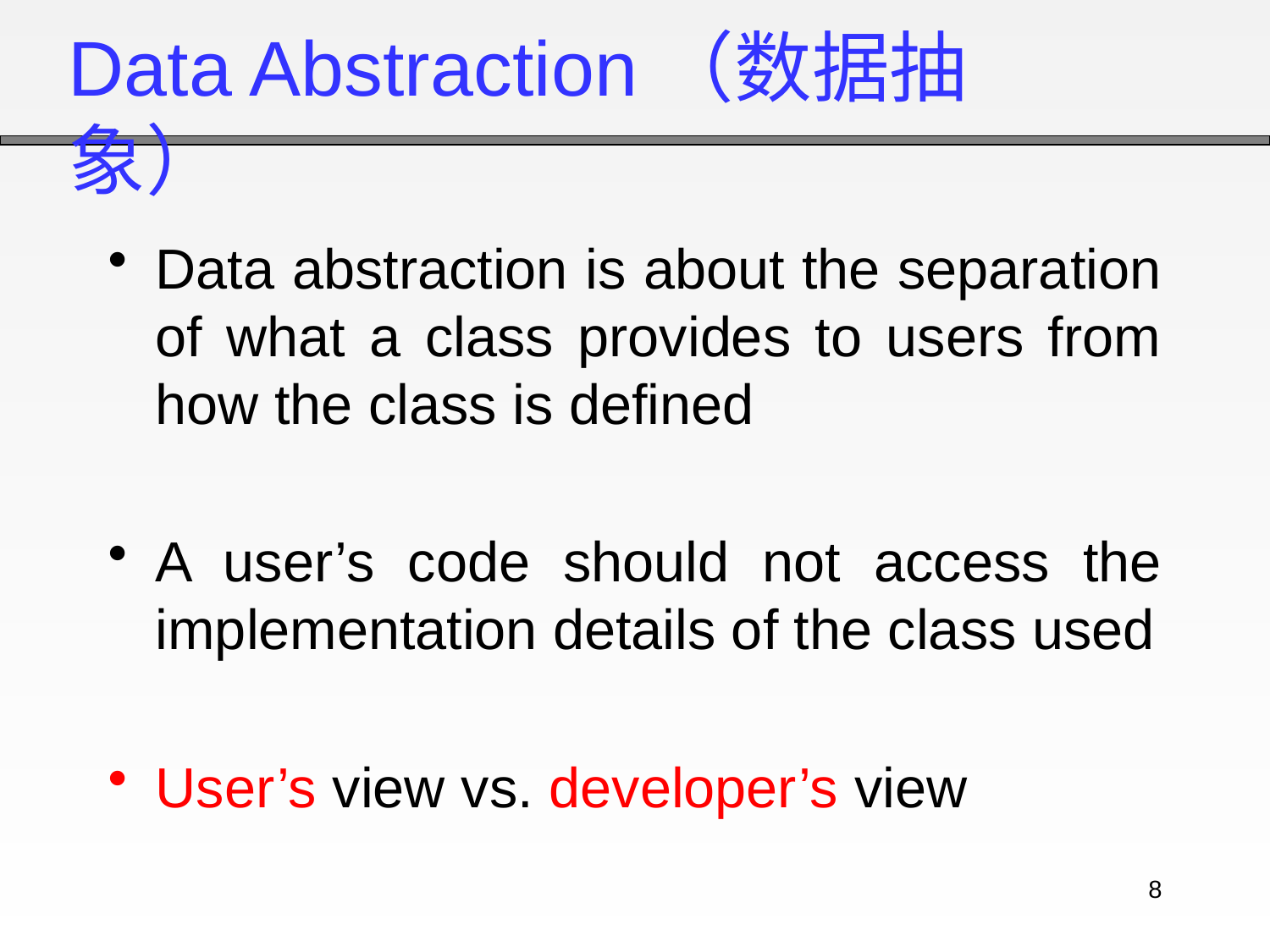

# Data Abstraction（数据抽象）
Data abstraction is about the separation of what a class provides to users from how the class is defined

A user’s code should not access the implementation details of the class used

User’s view vs. developer’s view
8